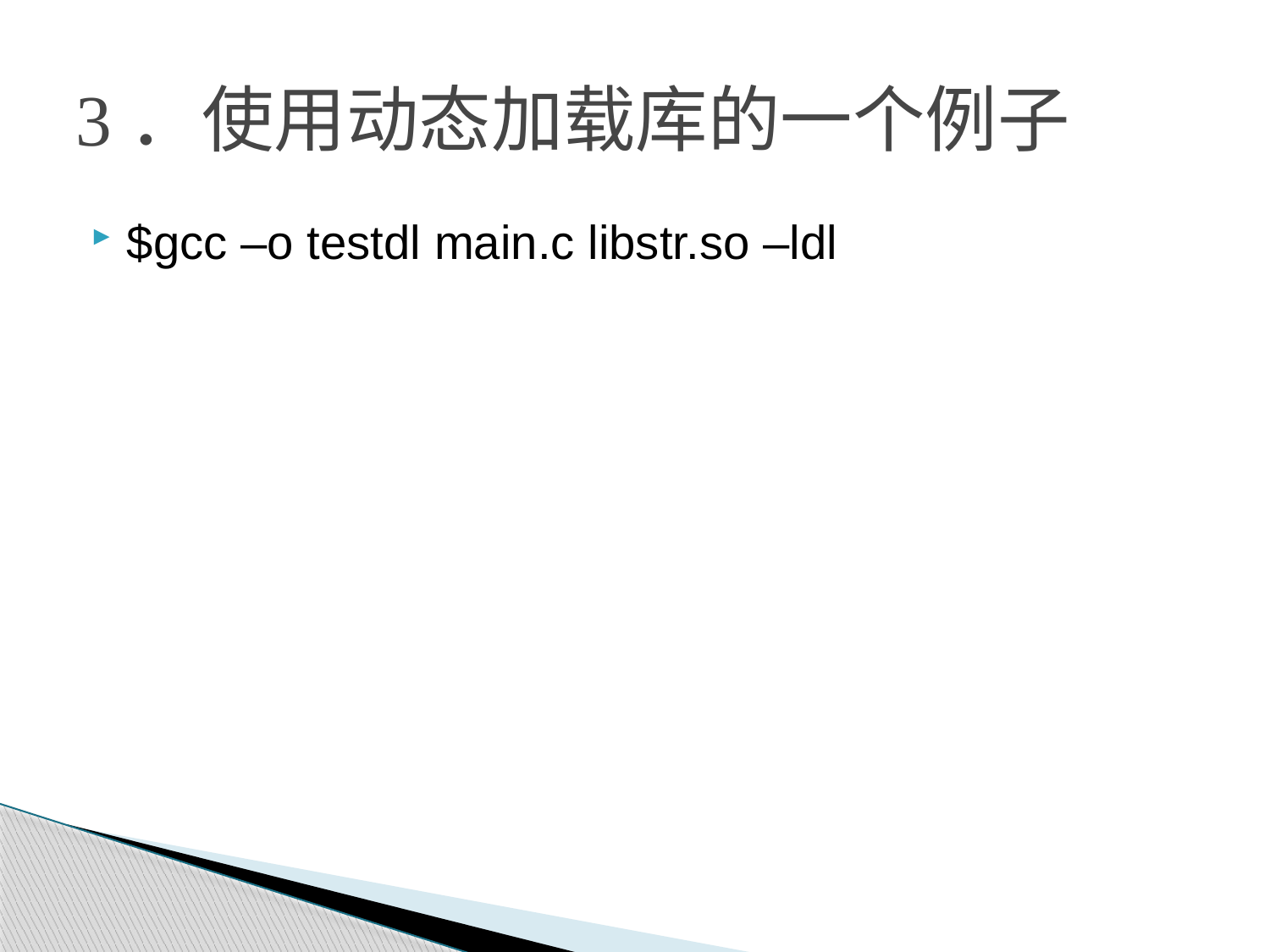

# 3．使用动态加载库的一个例子
$gcc –o testdl main.c libstr.so –ldl